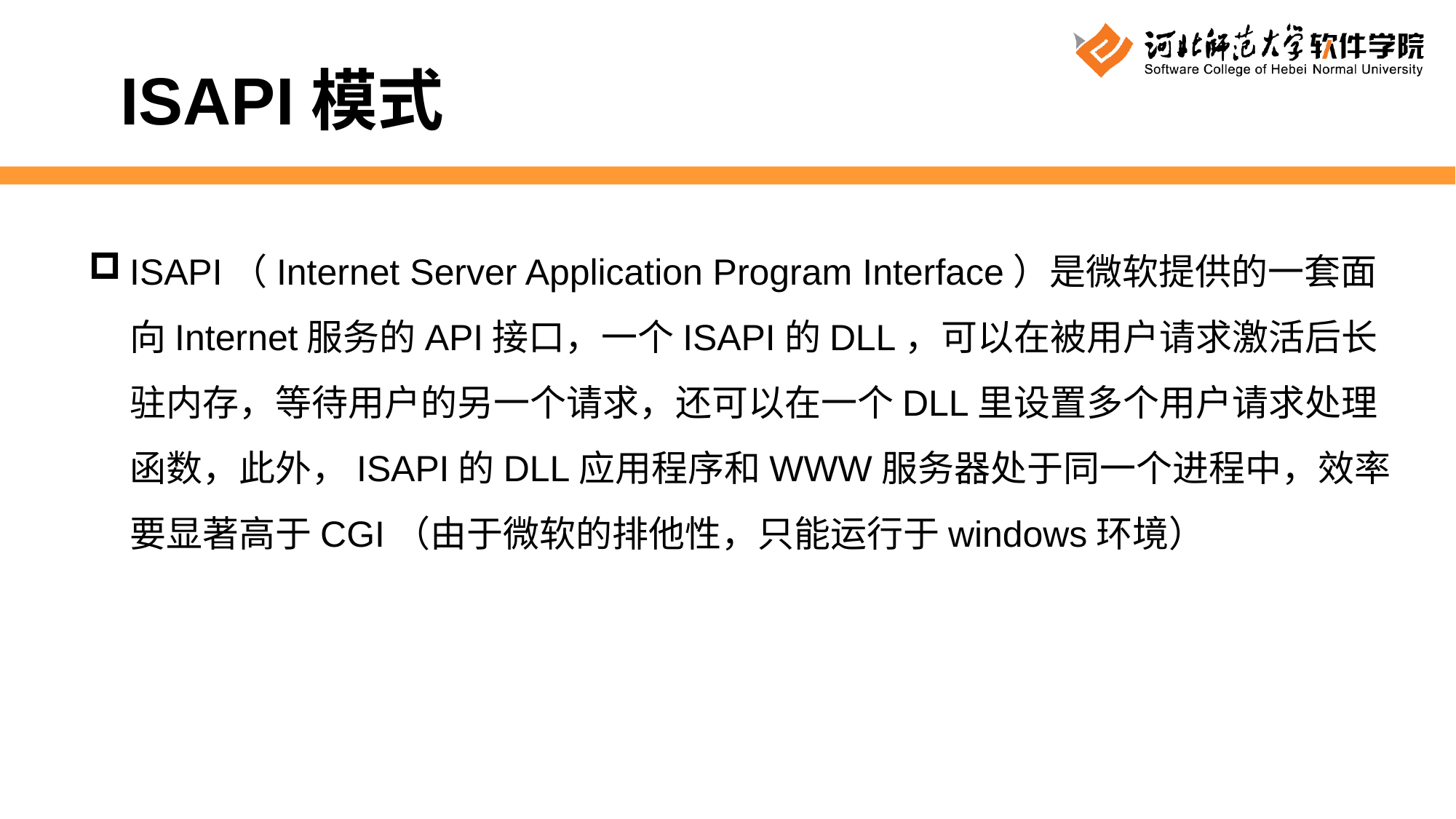

ISAPI模式
ISAPI（Internet Server Application Program Interface）是微软提供的一套面向Internet服务的API接口，一个ISAPI的DLL，可以在被用户请求激活后长驻内存，等待用户的另一个请求，还可以在一个DLL里设置多个用户请求处理函数，此外，ISAPI的DLL应用程序和WWW服务器处于同一个进程中，效率要显著高于CGI（由于微软的排他性，只能运行于windows环境）